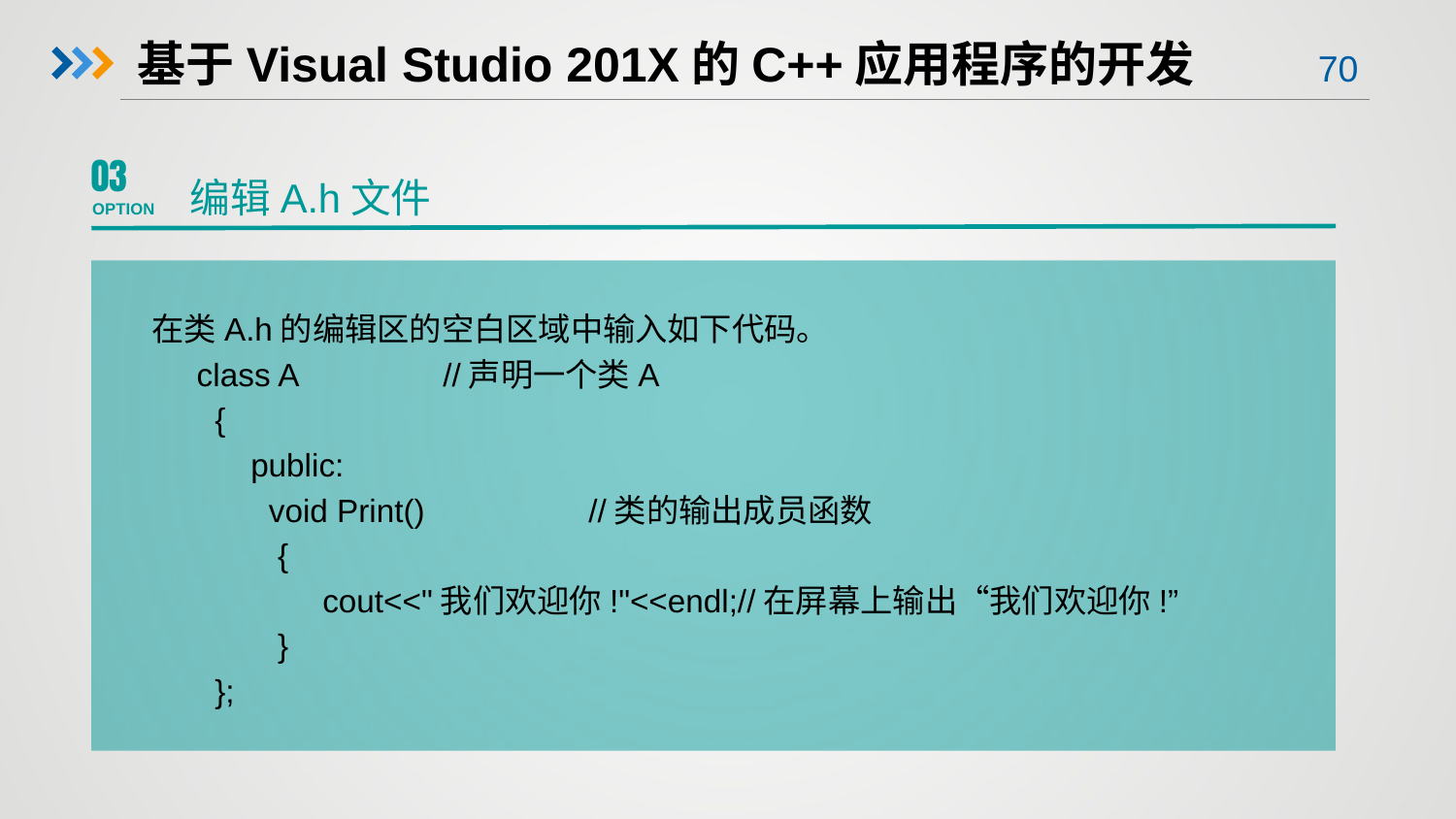

基于Visual Studio 201X的C++应用程序的开发

编辑A.h文件
03
OPTION

在类A.h的编辑区的空白区域中输入如下代码。
     class A	//声明一个类A
       {
           public:
             void Print()   	//类的输出成员函数
              {
                   cout<<"我们欢迎你!"<<endl;//在屏幕上输出“我们欢迎你!”
              }
       };